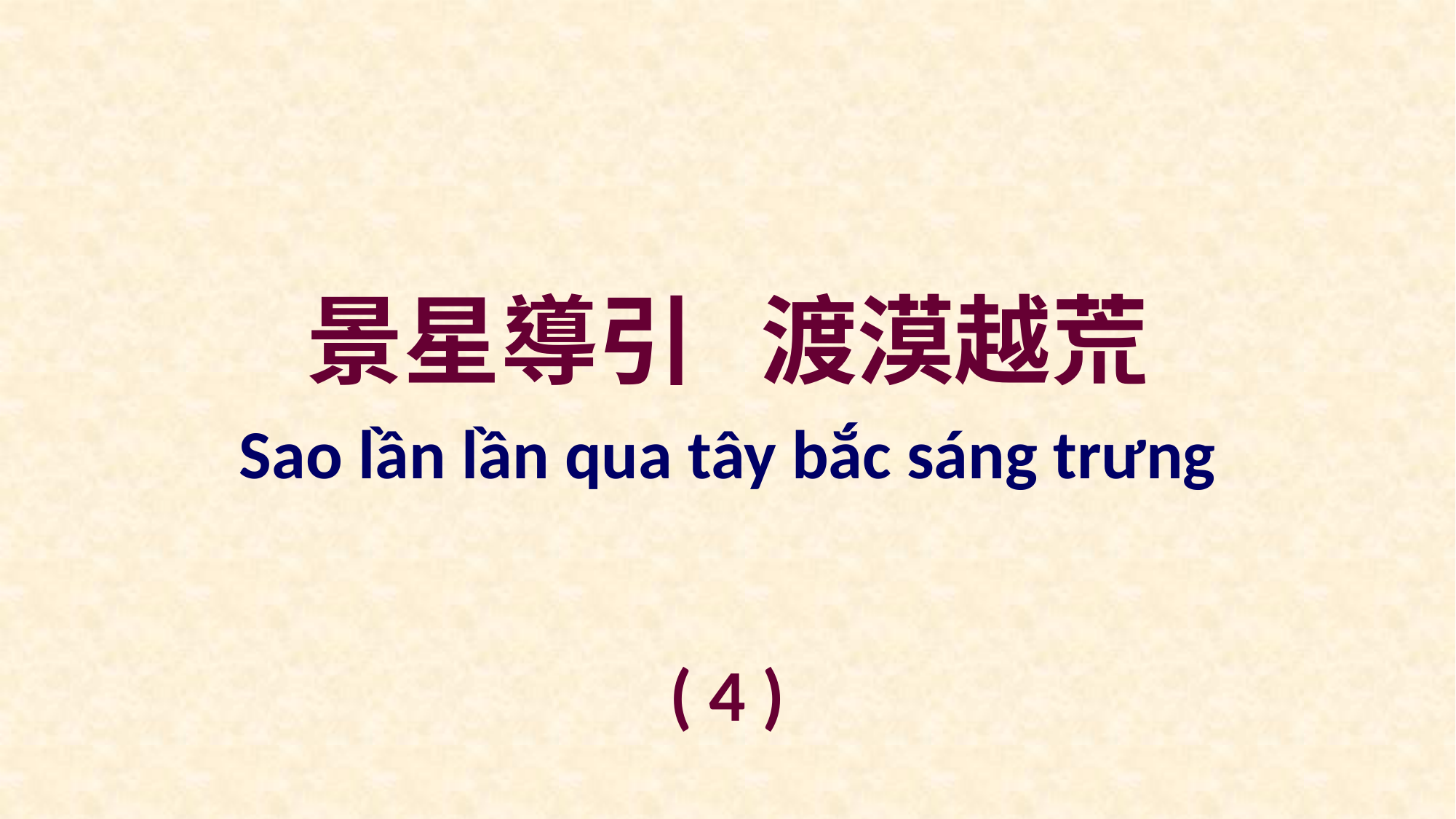

景星導引   渡漠越荒
Sao lần lần qua tây bắc sáng trưng
( 4 )